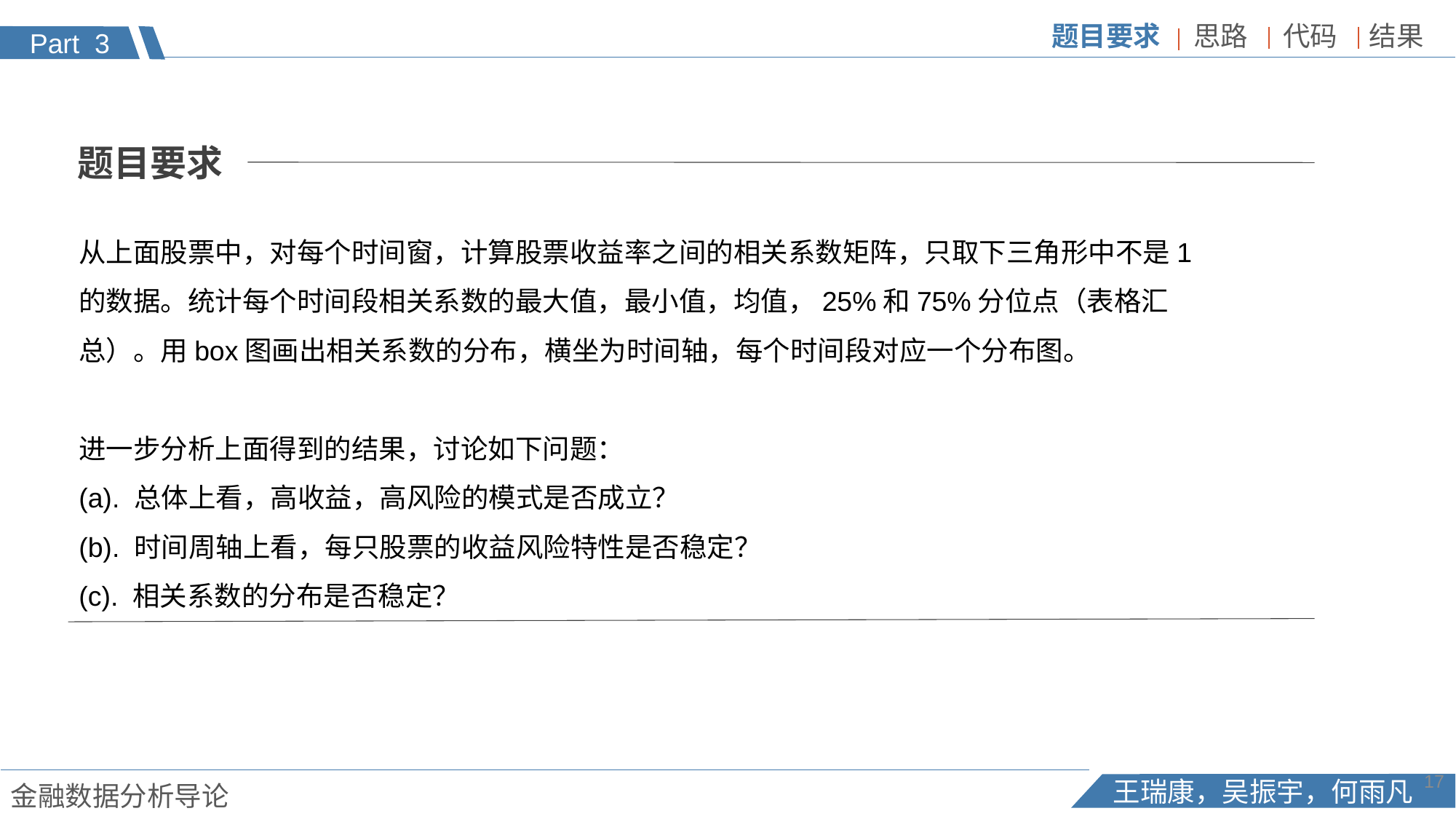

题目要求
从上面股票中，对每个时间窗，计算股票收益率之间的相关系数矩阵，只取下三角形中不是1的数据。统计每个时间段相关系数的最大值，最小值，均值，25%和75%分位点（表格汇总）。用box图画出相关系数的分布，横坐为时间轴，每个时间段对应一个分布图。

进一步分析上面得到的结果，讨论如下问题：
(a). 总体上看，高收益，高风险的模式是否成立？
(b). 时间周轴上看，每只股票的收益风险特性是否稳定？
(c). 相关系数的分布是否稳定？
17